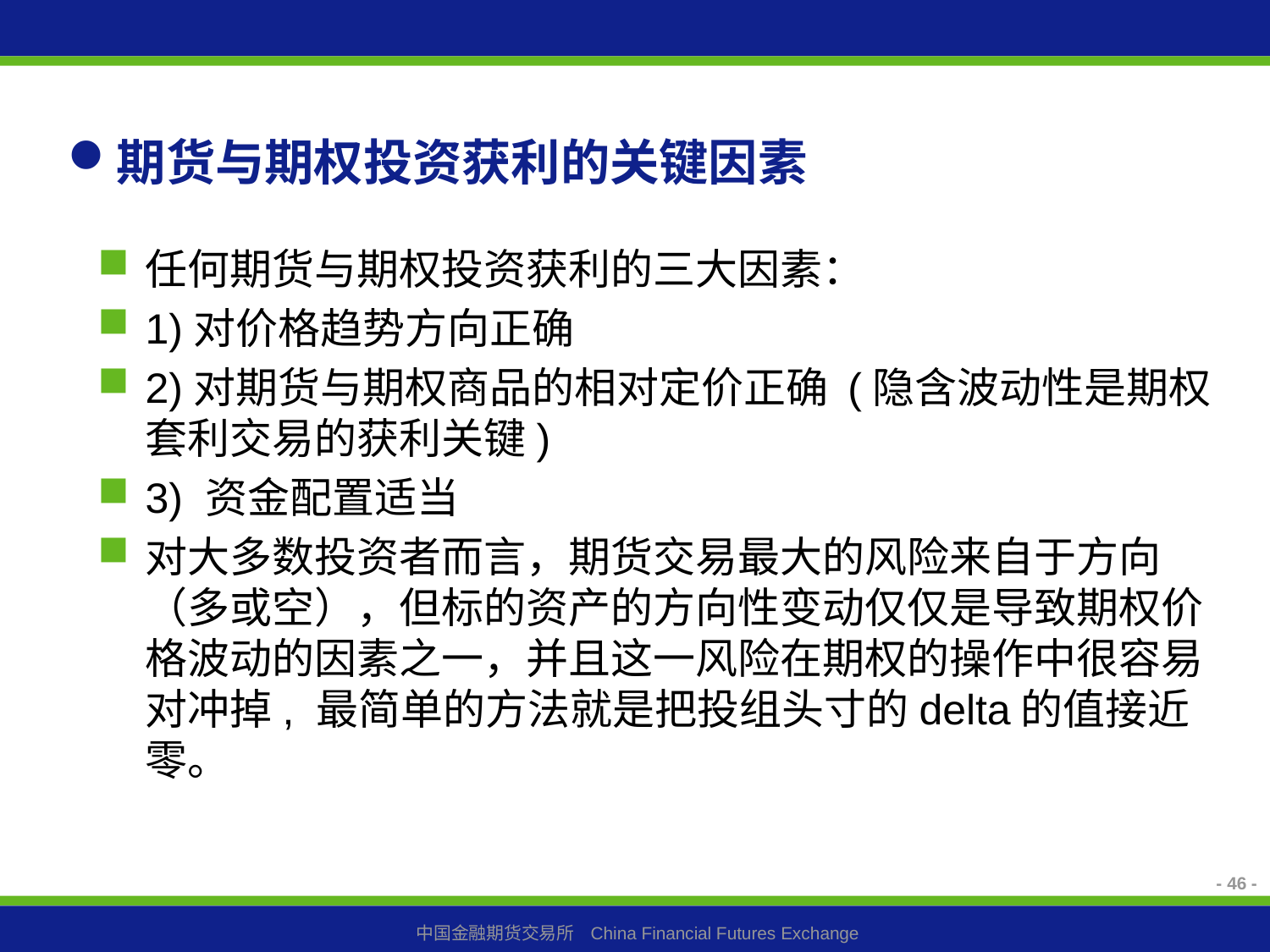

# 期货与期权投资获利的关键因素
任何期货与期权投资获利的三大因素：
1)对价格趋势方向正确
2)对期货与期权商品的相对定价正确 (隐含波动性是期权套利交易的获利关键)
3) 资金配置适当
对大多数投资者而言，期货交易最大的风险来自于方向（多或空），但标的资产的方向性变动仅仅是导致期权价格波动的因素之一，并且这一风险在期权的操作中很容易对冲掉, 最简单的方法就是把投组头寸的delta的值接近零。
- 46 -